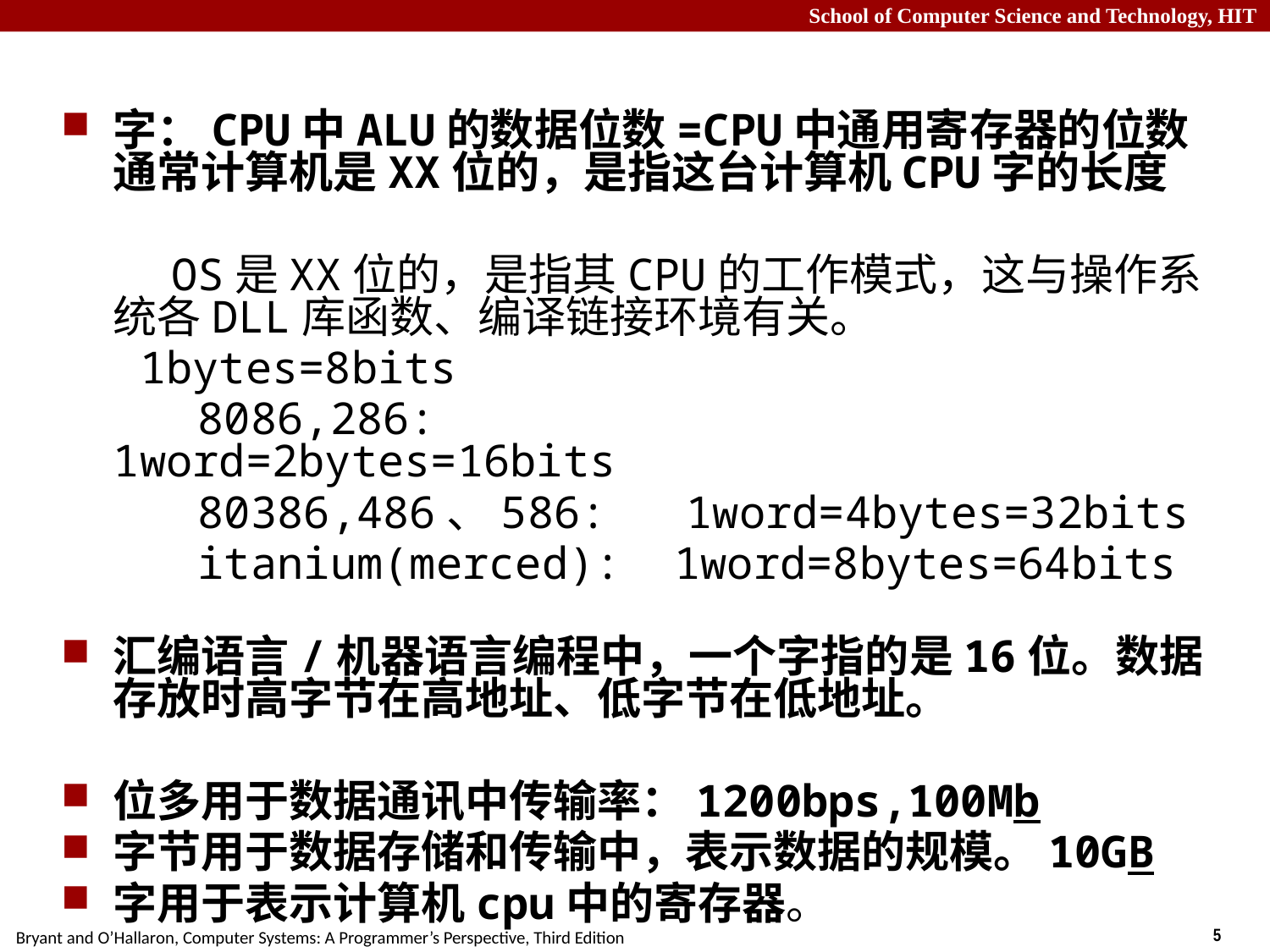

字：CPU中ALU的数据位数=CPU中通用寄存器的位数    通常计算机是XX位的，是指这台计算机CPU字的长度

    OS是XX位的，是指其CPU的工作模式，这与操作系统各DLL库函数、编译链接环境有关。
	 1bytes=8bits
     8086,286:              1word=2bytes=16bits
     80386,486、586:   1word=4bytes=32bits
     itanium(merced):  1word=8bytes=64bits
汇编语言/机器语言编程中，一个字指的是16位。数据存放时高字节在高地址、低字节在低地址。

位多用于数据通讯中传输率：1200bps,100Mb
字节用于数据存储和传输中，表示数据的规模。10GB
字用于表示计算机cpu中的寄存器。